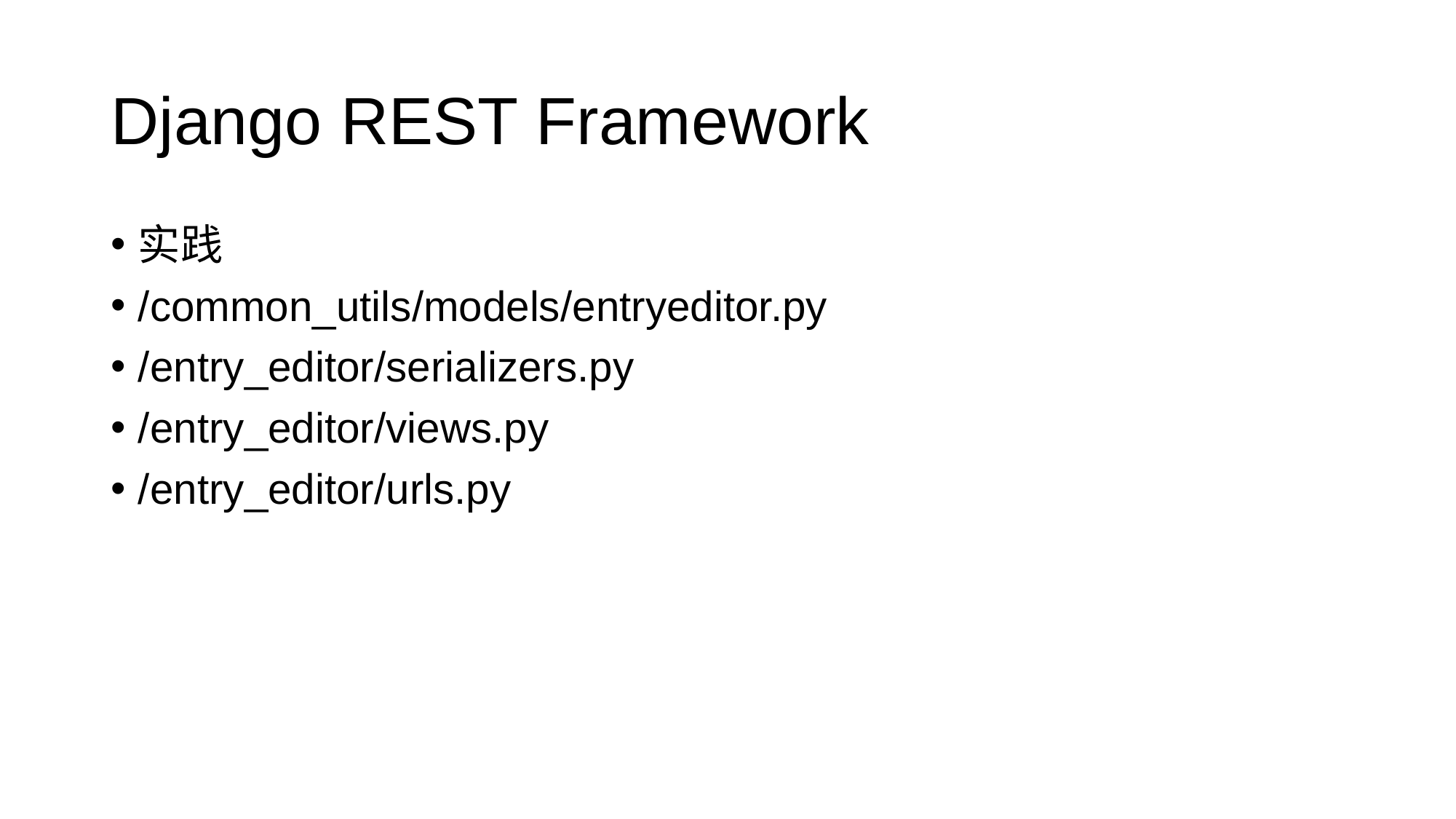

# Django REST Framework
实践
/common_utils/models/entryeditor.py
/entry_editor/serializers.py
/entry_editor/views.py
/entry_editor/urls.py